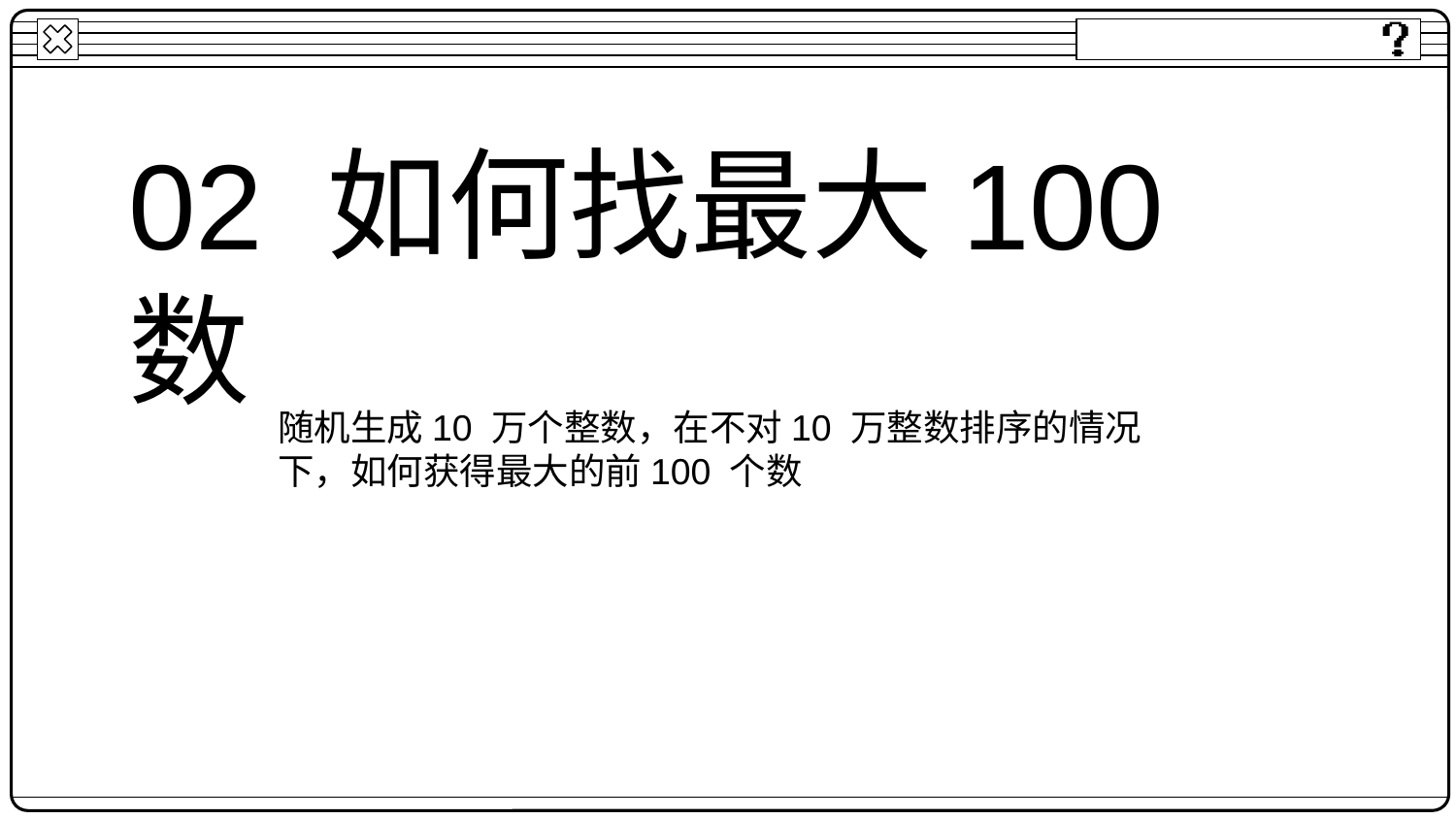

02 如何找最大100数
随机生成10 万个整数，在不对10 万整数排序的情况下，如何获得最大的前100 个数